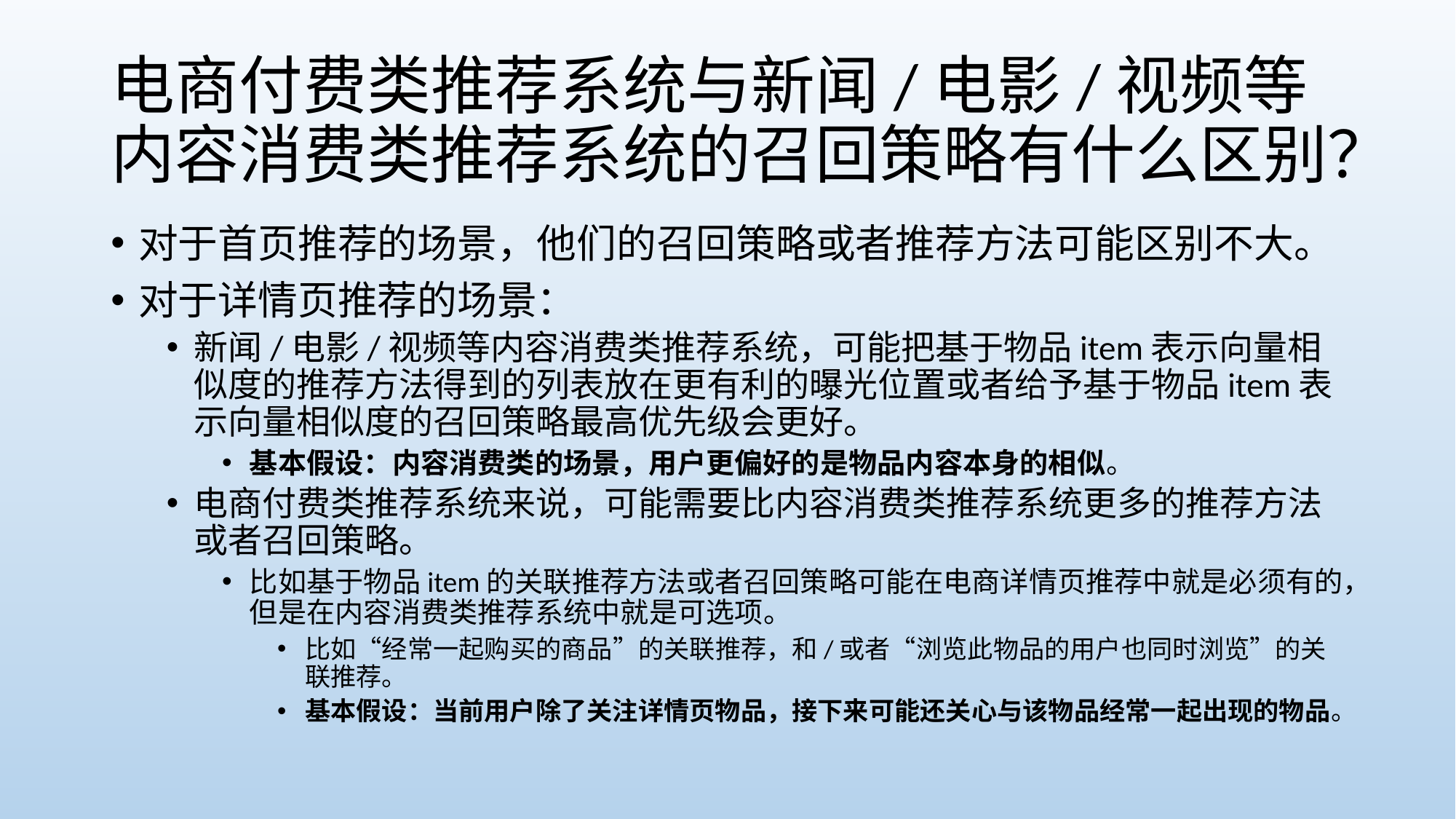

# 电商付费类推荐系统与新闻/电影/视频等内容消费类推荐系统的召回策略有什么区别？
对于首页推荐的场景，他们的召回策略或者推荐方法可能区别不大。
对于详情页推荐的场景：
新闻/电影/视频等内容消费类推荐系统，可能把基于物品item表示向量相似度的推荐方法得到的列表放在更有利的曝光位置或者给予基于物品item表示向量相似度的召回策略最高优先级会更好。
基本假设：内容消费类的场景，用户更偏好的是物品内容本身的相似。
电商付费类推荐系统来说，可能需要比内容消费类推荐系统更多的推荐方法或者召回策略。
比如基于物品item的关联推荐方法或者召回策略可能在电商详情页推荐中就是必须有的，但是在内容消费类推荐系统中就是可选项。
比如“经常一起购买的商品”的关联推荐，和/或者“浏览此物品的用户也同时浏览”的关联推荐。
基本假设：当前用户除了关注详情页物品，接下来可能还关心与该物品经常一起出现的物品。